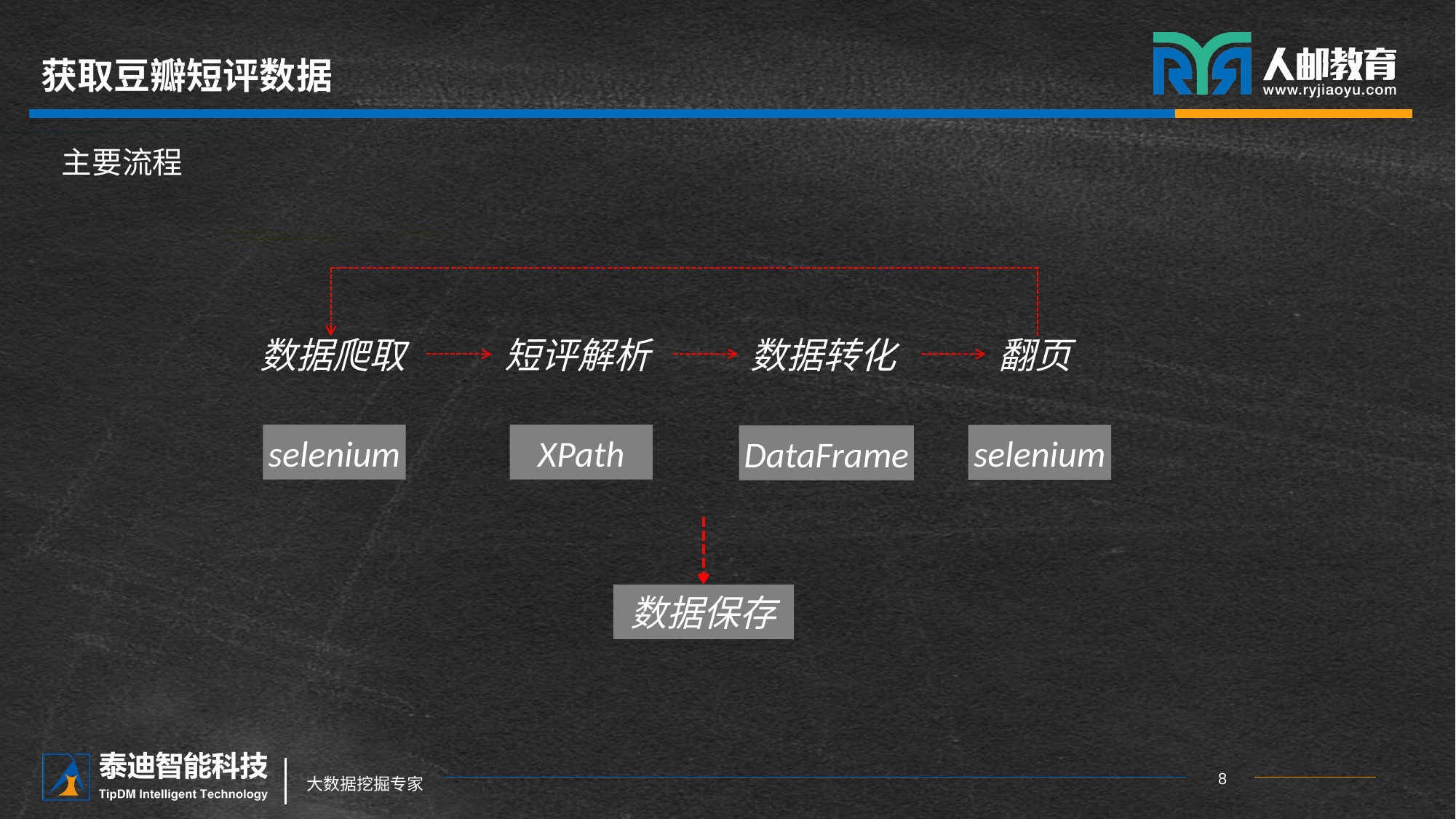

# 获取豆瓣短评数据
主要流程
数据爬取
短评解析
数据转化
翻页
selenium
XPath
selenium
DataFrame
数据保存